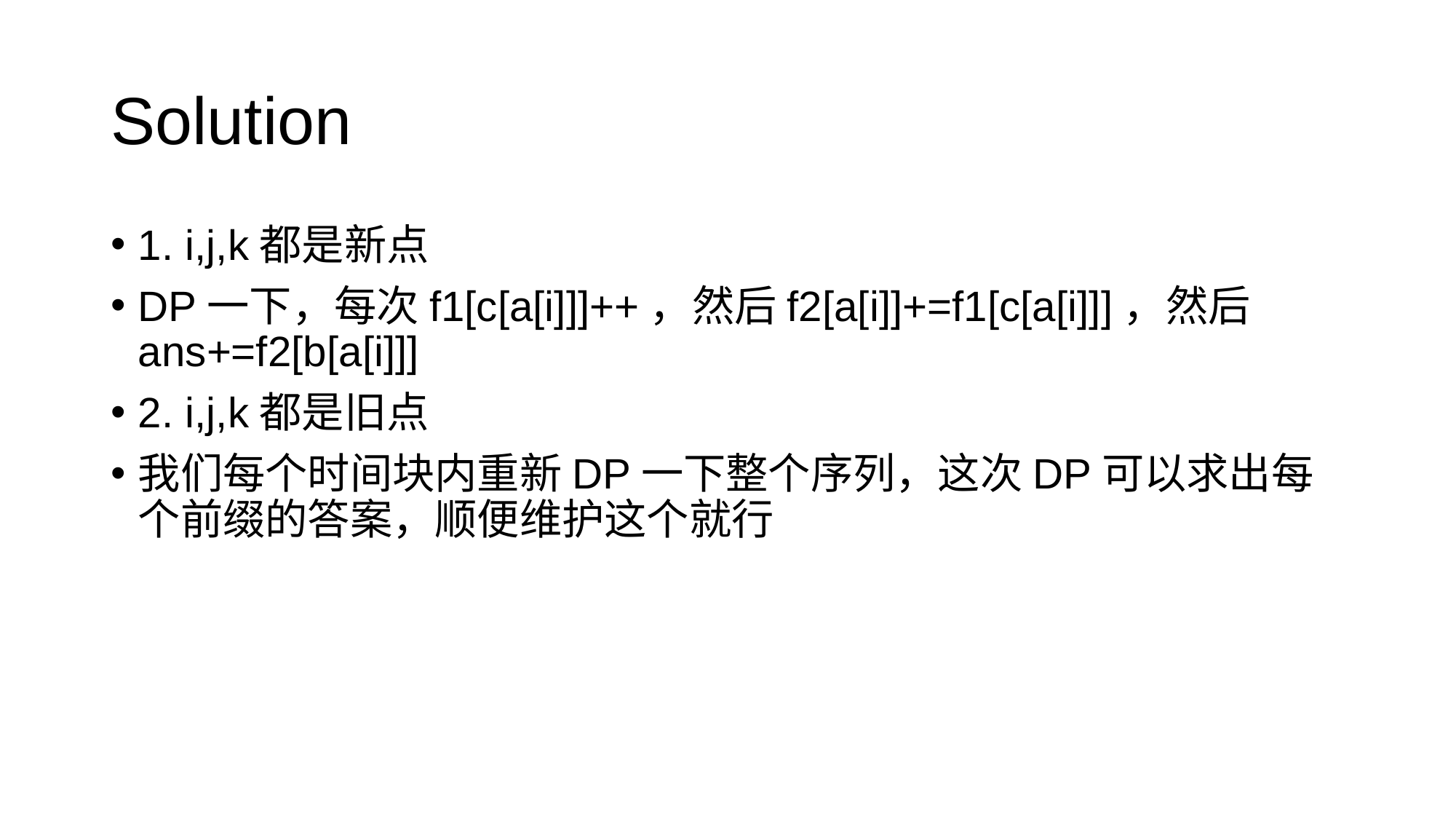

# Solution
1. i,j,k都是新点
DP一下，每次f1[c[a[i]]]++，然后f2[a[i]]+=f1[c[a[i]]]，然后ans+=f2[b[a[i]]]
2. i,j,k都是旧点
我们每个时间块内重新DP一下整个序列，这次DP可以求出每个前缀的答案，顺便维护这个就行